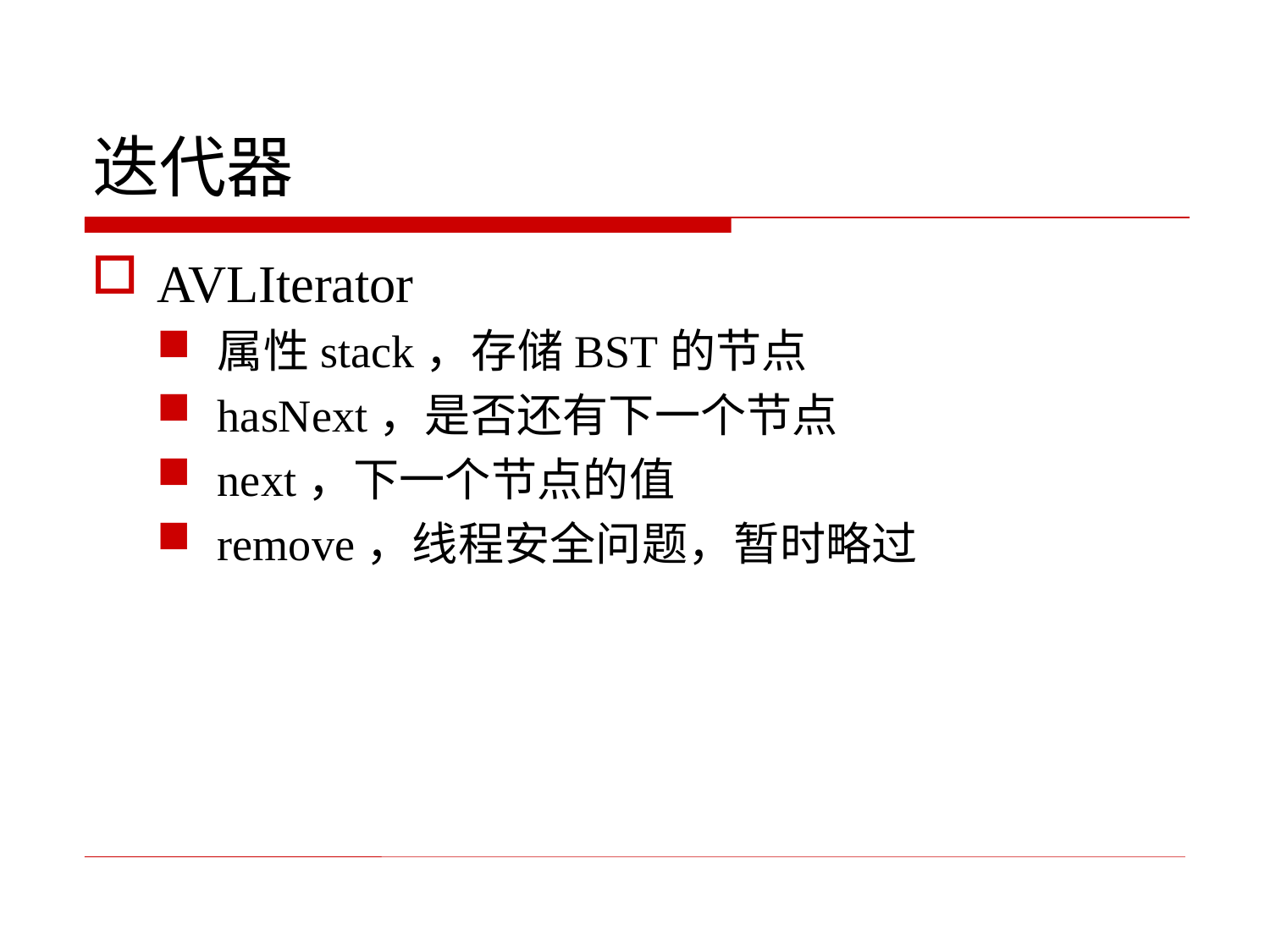

# 迭代器
AVLIterator
属性stack，存储BST的节点
hasNext，是否还有下一个节点
next，下一个节点的值
remove，线程安全问题，暂时略过